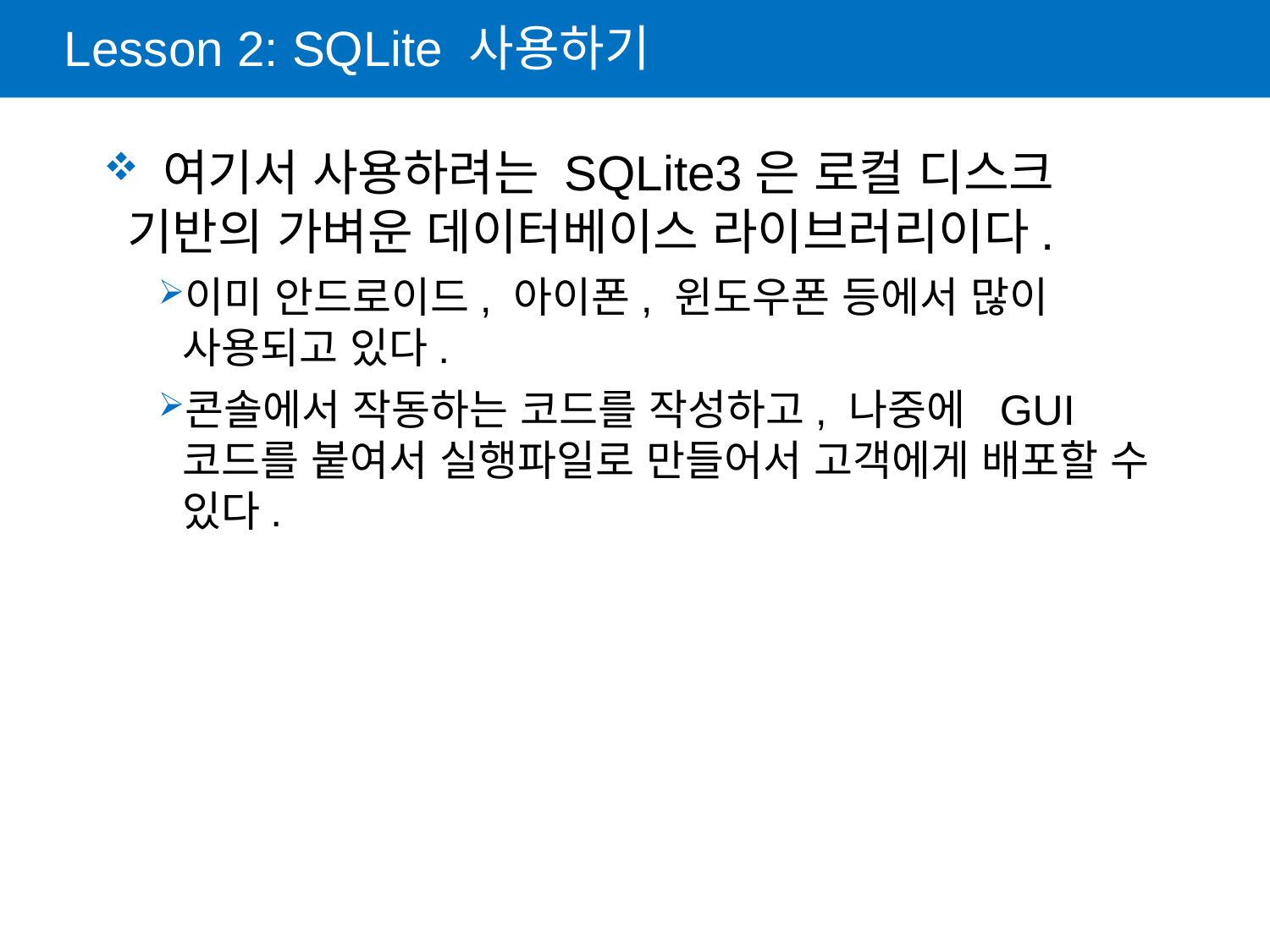

# Lesson 2: SQLite 사용하기
 여기서 사용하려는 SQLite3은 로컬 디스크 기반의 가벼운 데이터베이스 라이브러리이다.
이미 안드로이드, 아이폰, 윈도우폰 등에서 많이 사용되고 있다.
콘솔에서 작동하는 코드를 작성하고, 나중에  GUI코드를 붙여서 실행파일로 만들어서 고객에게 배포할 수 있다.